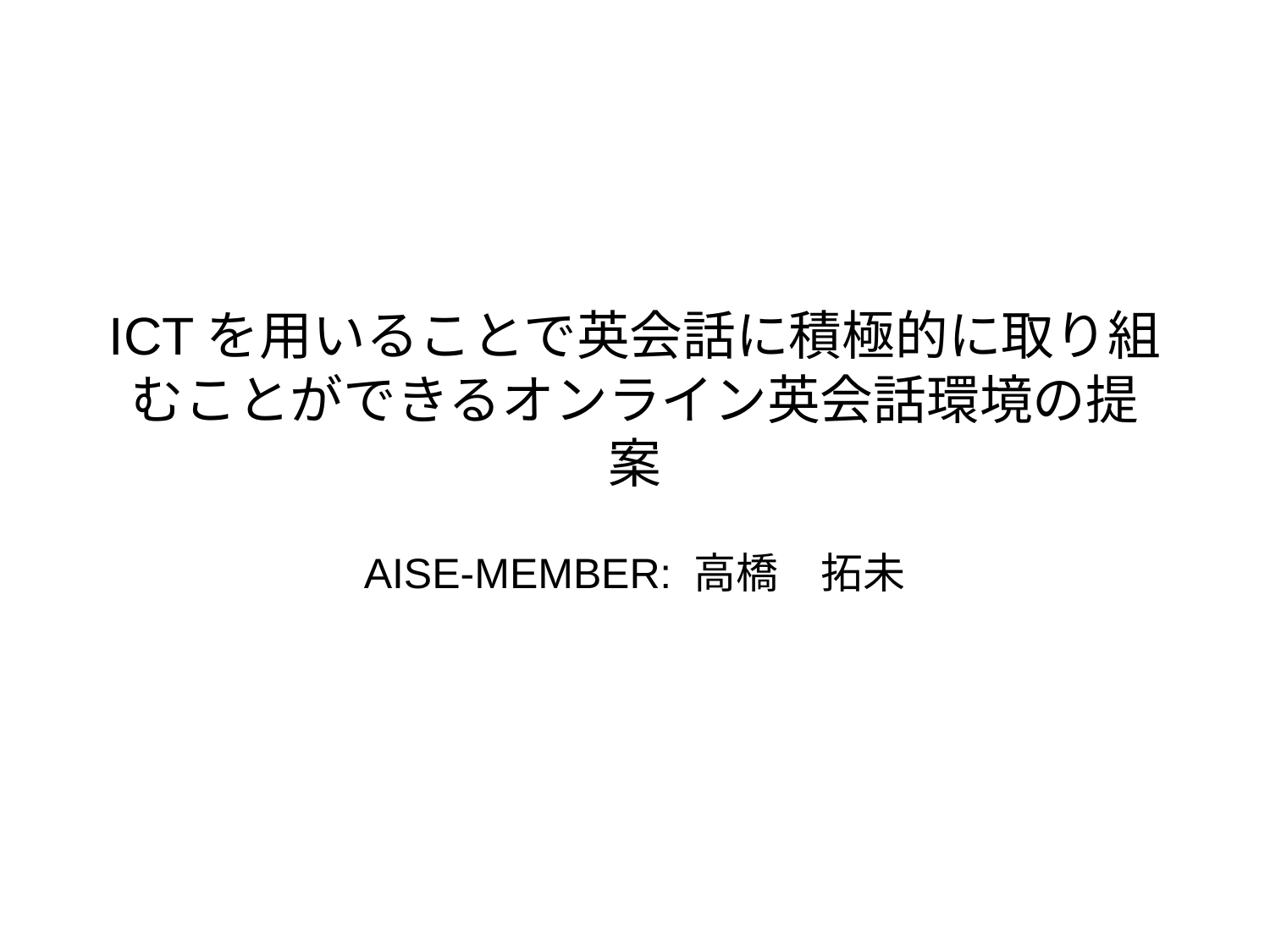

# ICTを用いることで英会話に積極的に取り組むことができるオンライン英会話環境の提案
AISE-MEMBER: 高橋　拓未